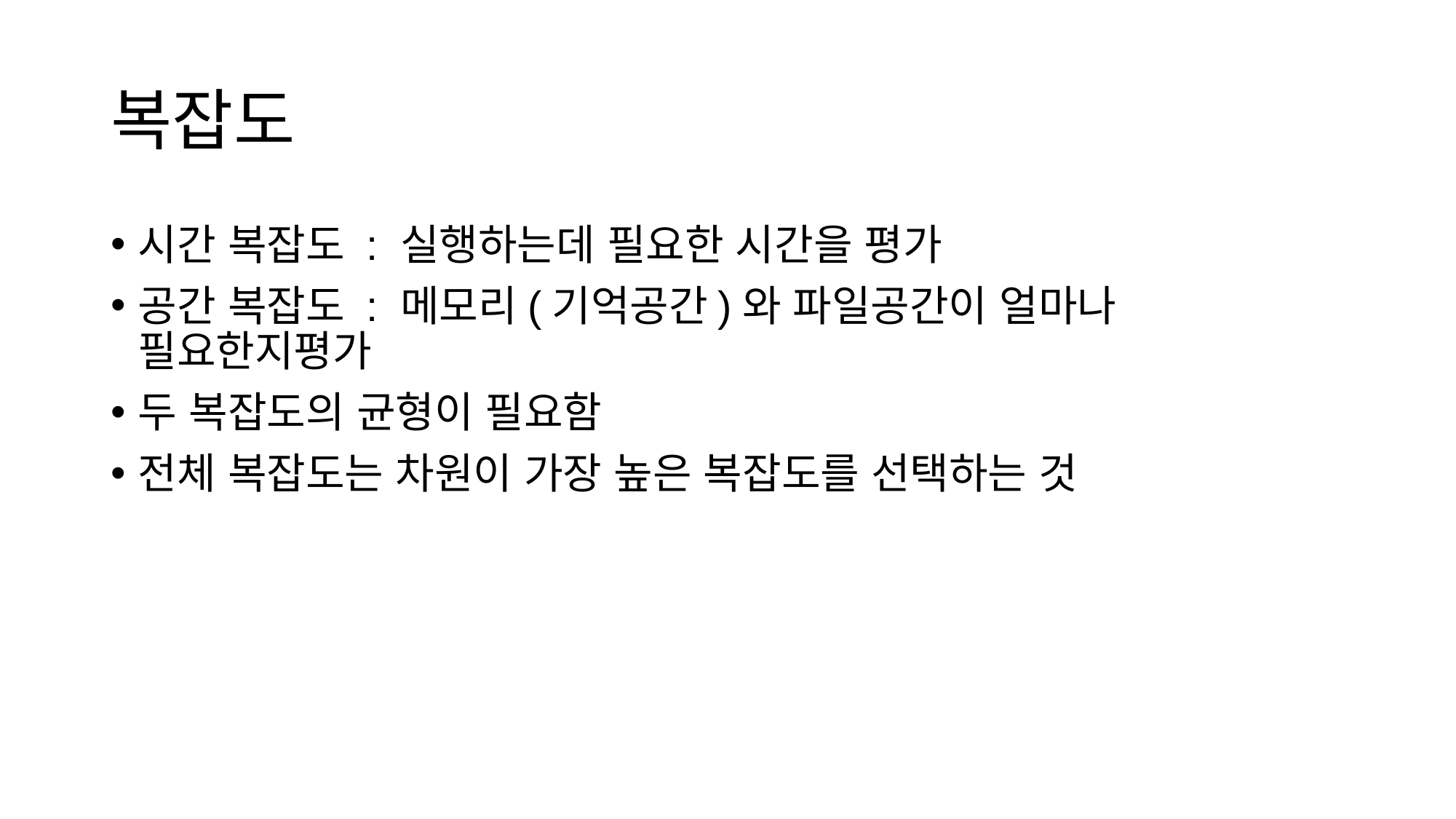

# 복잡도
시간 복잡도 : 실행하는데 필요한 시간을 평가
공간 복잡도 : 메모리(기억공간)와 파일공간이 얼마나 필요한지평가
두 복잡도의 균형이 필요함
전체 복잡도는 차원이 가장 높은 복잡도를 선택하는 것